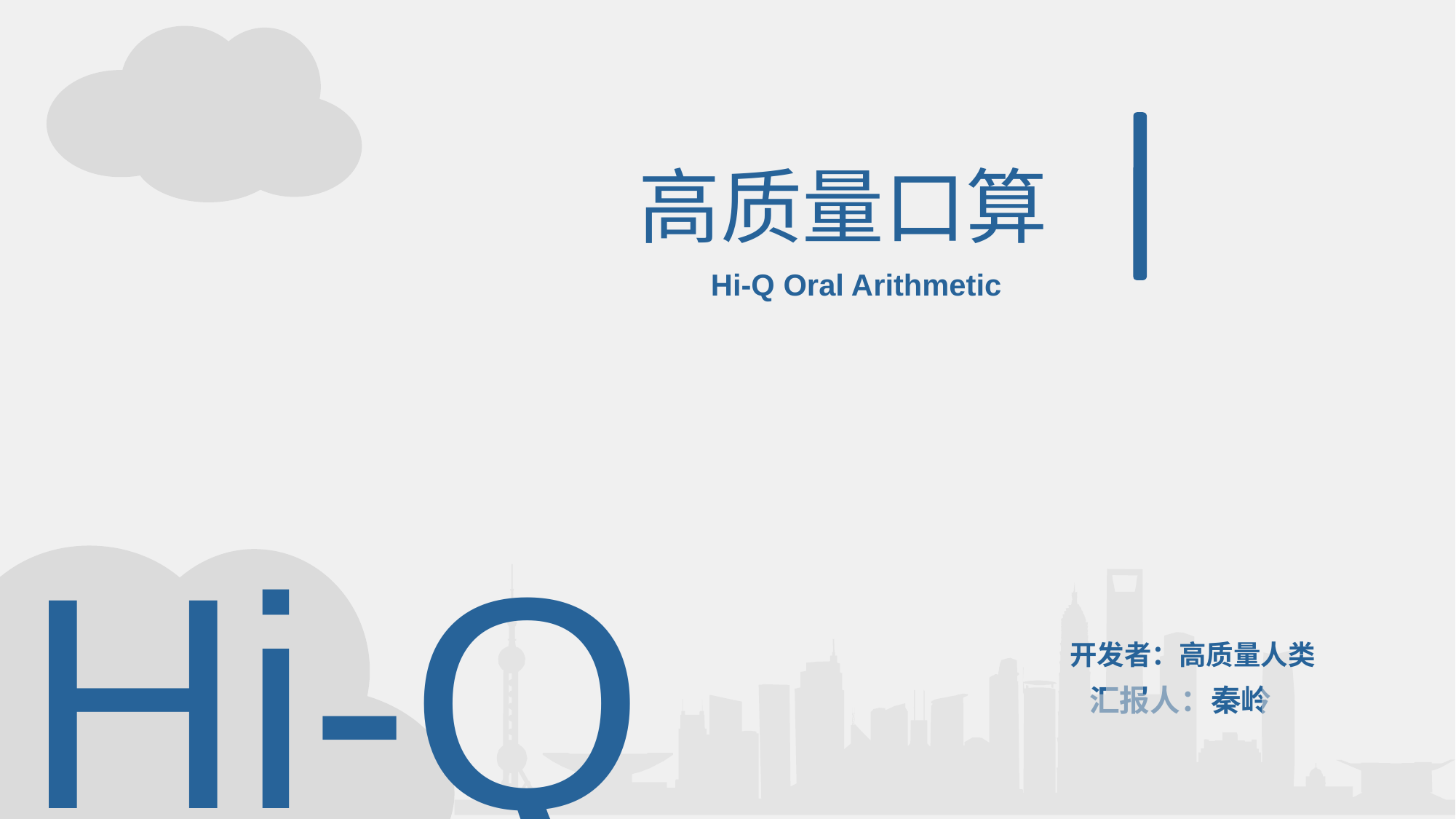

高质量口算
e7d195523061f1c0e9b3ffe7e44df0ff734887e5df9cafe85410467C7D4BF498388736C4A47BDD8DF8E410732F89EB20E3DD26C0AE63ED6FC8FD81476FCC37DE72C787945F58CBA99AD5DEF472EB0F4004B9DEB06EDEFF04C99E9B0601BDDD150462851A4B8F558ECE1B3F11D824673E780A119FDBD9F4C96BDBFFAE9A65BC2AFA6324550DCF196885465813010A896B
Hi-Q Oral Arithmetic
Hi-Q

开发者：高质量人类
汇报人：秦岭